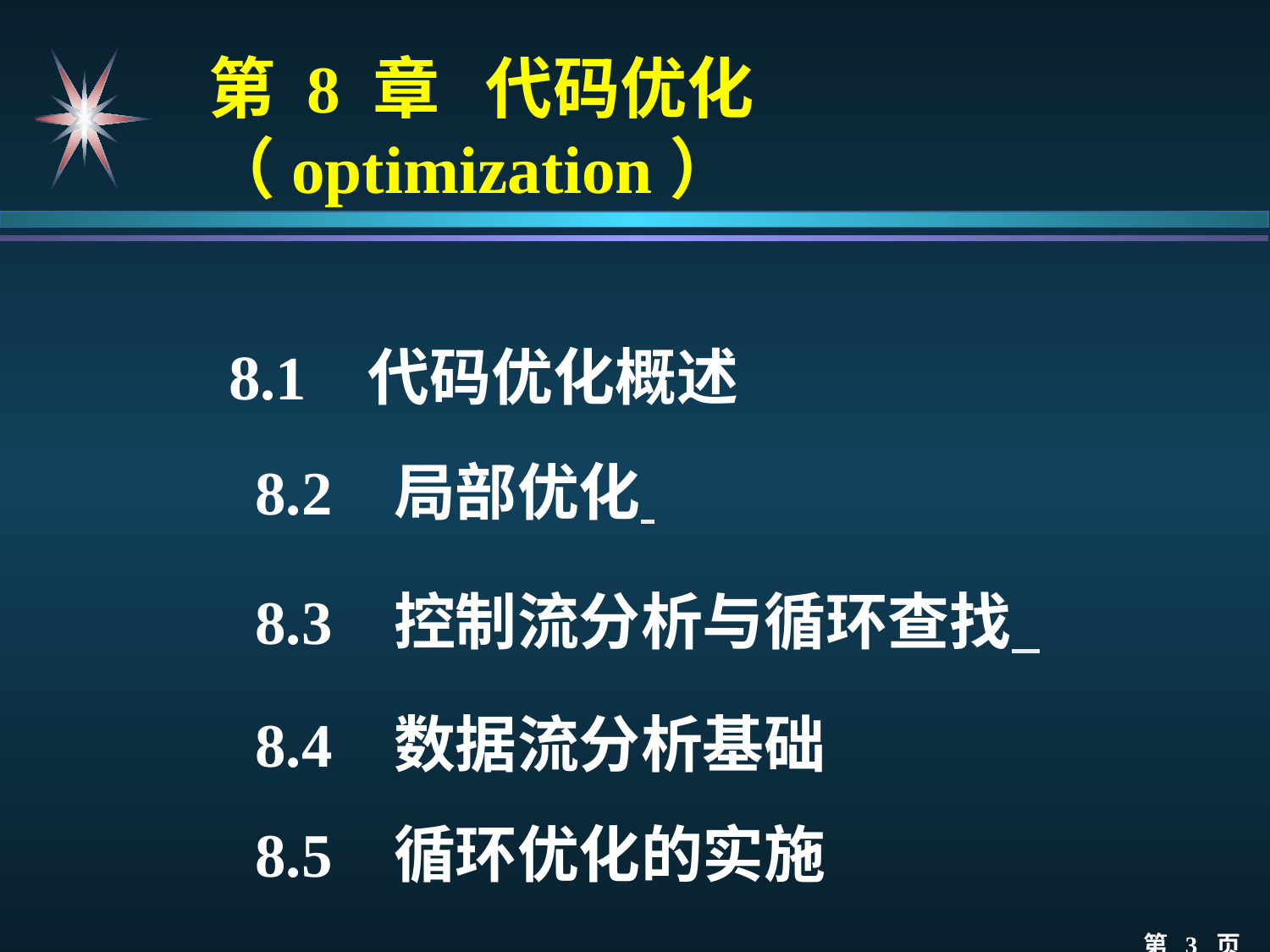

第 8 章   代码优化（optimization）

  8.1   代码优化概述
    8.2   局部优化
    8.3   控制流分析与循环查找
    8.4   数据流分析基础
    8.5   循环优化的实施